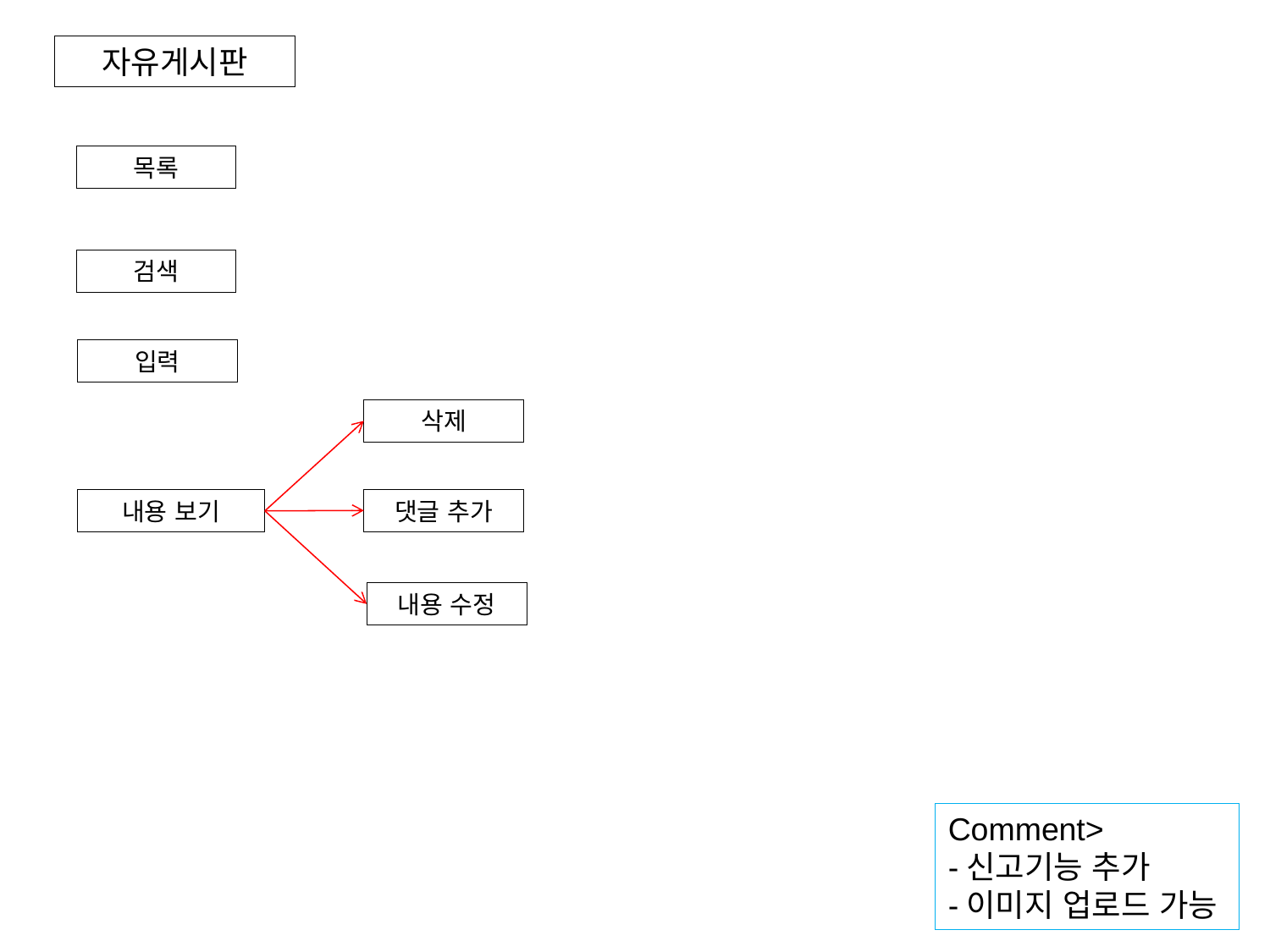

자유게시판
목록
검색
입력
삭제
댓글 추가
내용 보기
내용 수정
Comment>
-신고기능 추가
-이미지 업로드 가능